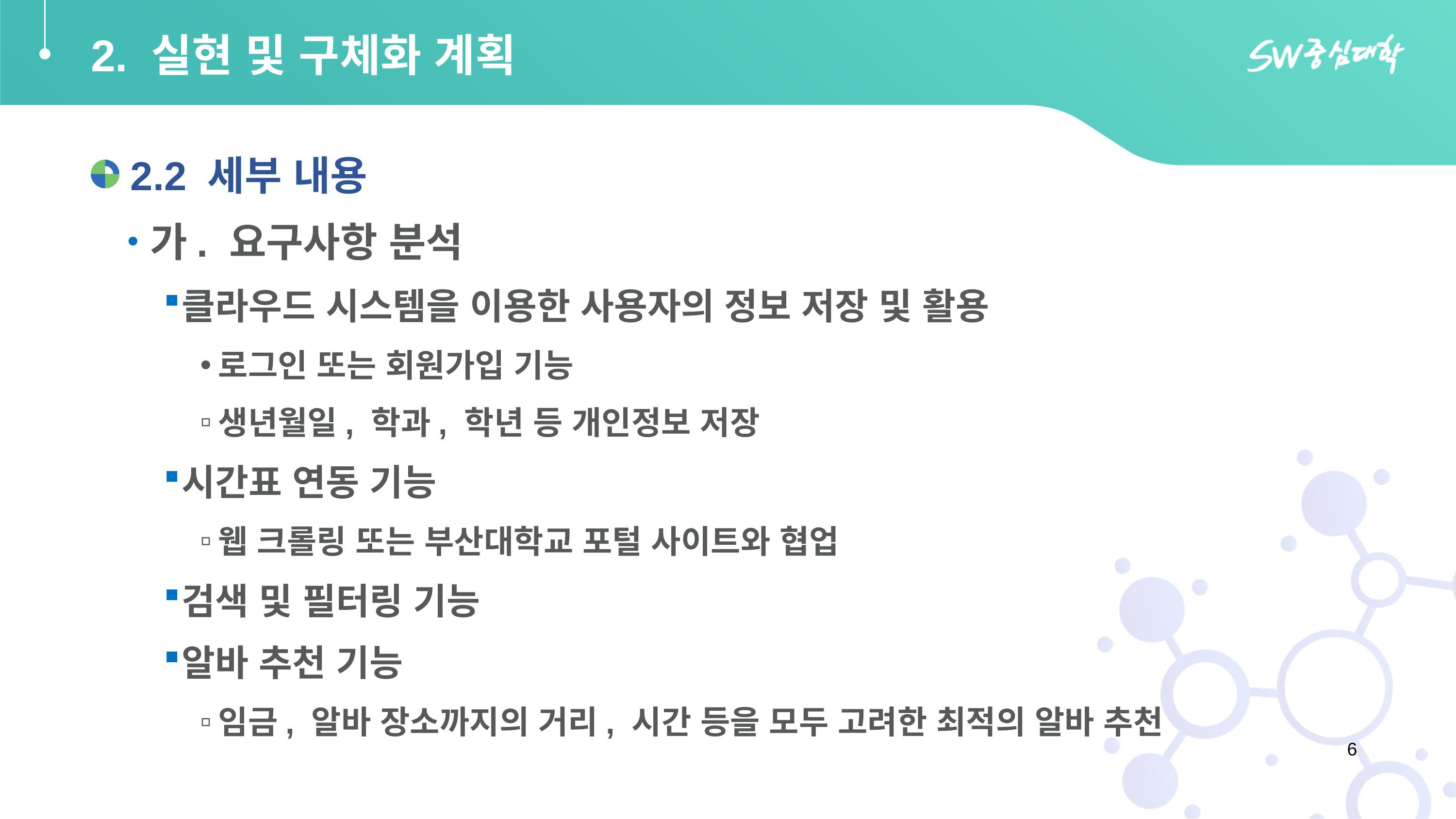

# 2. 실현 및 구체화 계획
 2.2 세부 내용
가. 요구사항 분석
클라우드 시스템을 이용한 사용자의 정보 저장 및 활용
로그인 또는 회원가입 기능
생년월일, 학과, 학년 등 개인정보 저장
시간표 연동 기능
웹 크롤링 또는 부산대학교 포털 사이트와 협업
검색 및 필터링 기능
알바 추천 기능
임금, 알바 장소까지의 거리, 시간 등을 모두 고려한 최적의 알바 추천